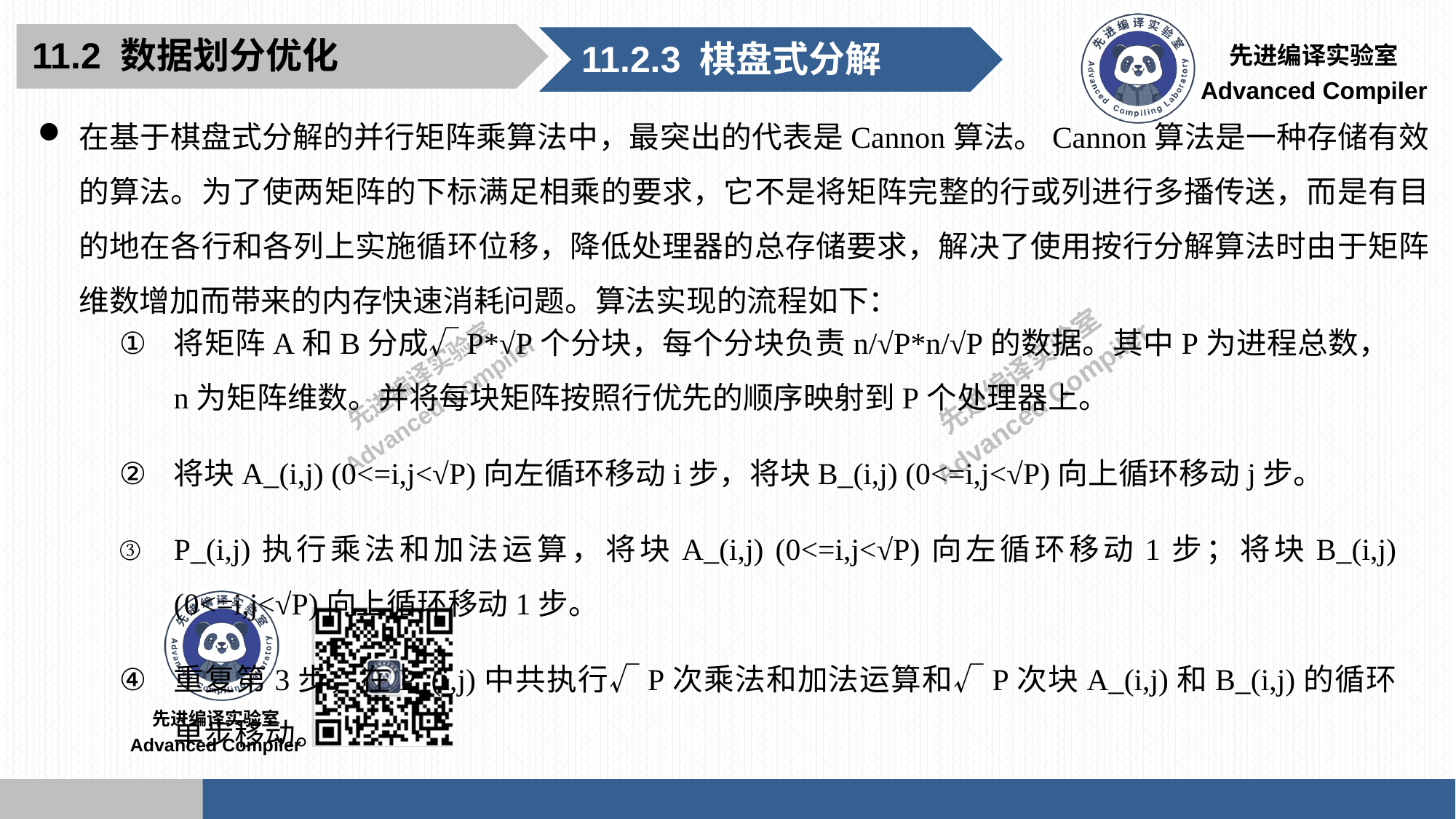

11.2 数据划分优化

11.2.3 棋盘式分解
在基于棋盘式分解的并行矩阵乘算法中，最突出的代表是Cannon算法。Cannon算法是一种存储有效的算法。为了使两矩阵的下标满足相乘的要求，它不是将矩阵完整的行或列进行多播传送，而是有目的地在各行和各列上实施循环位移，降低处理器的总存储要求，解决了使用按行分解算法时由于矩阵维数增加而带来的内存快速消耗问题。算法实现的流程如下：
将矩阵A和B分成√P*√P个分块，每个分块负责n/√P*n/√P的数据。其中P为进程总数，n为矩阵维数。并将每块矩阵按照行优先的顺序映射到P个处理器上。
将块A_(i,j) (0<=i,j<√P)向左循环移动i步，将块B_(i,j) (0<=i,j<√P)向上循环移动j步。
P_(i,j)执行乘法和加法运算，将块A_(i,j) (0<=i,j<√P)向左循环移动1步；将块B_(i,j) (0<=i,j<√P)向上循环移动1步。
重复第3步，在P_(i,j)中共执行√P次乘法和加法运算和√P次块A_(i,j)和B_(i,j)的循环单步移动。